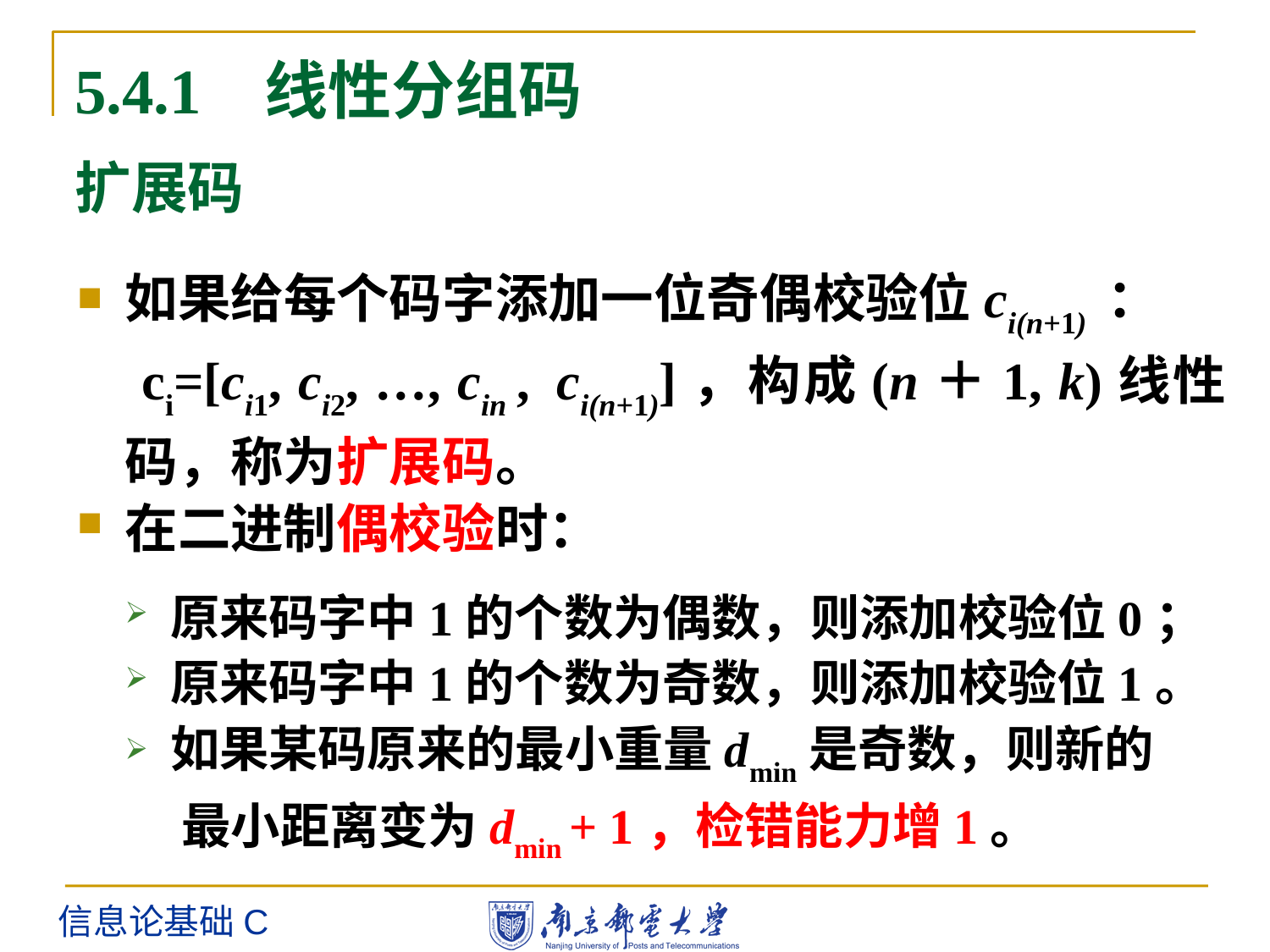

5.4.1   线性分组码
# 扩展码
如果给每个码字添加一位奇偶校验位ci(n+1) ：
    ci=[ci1, ci2, …, cin ,  ci(n+1)]，构成(n＋1, k)线性码，称为扩展码。
在二进制偶校验时：
原来码字中1的个数为偶数，则添加校验位0；
原来码字中1的个数为奇数，则添加校验位1。
如果某码原来的最小重量dmin是奇数，则新的
    最小距离变为dmin + 1，检错能力增1。

57